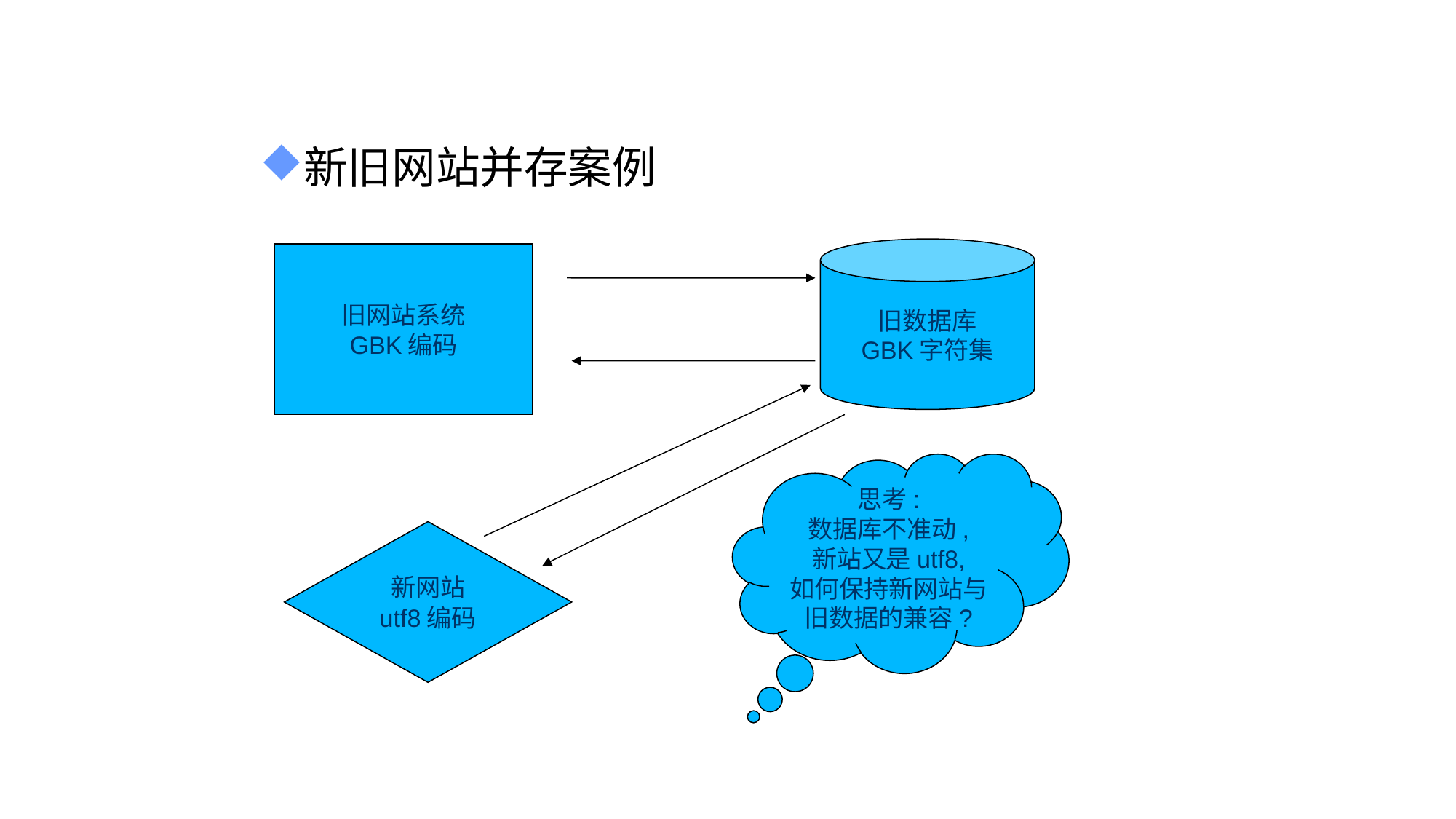

新旧网站并存案例
旧数据库
GBK字符集
旧网站系统
GBK编码

思考:
数据库不准动,
新站又是utf8,
如何保持新网站与
旧数据的兼容?
新网站
utf8编码